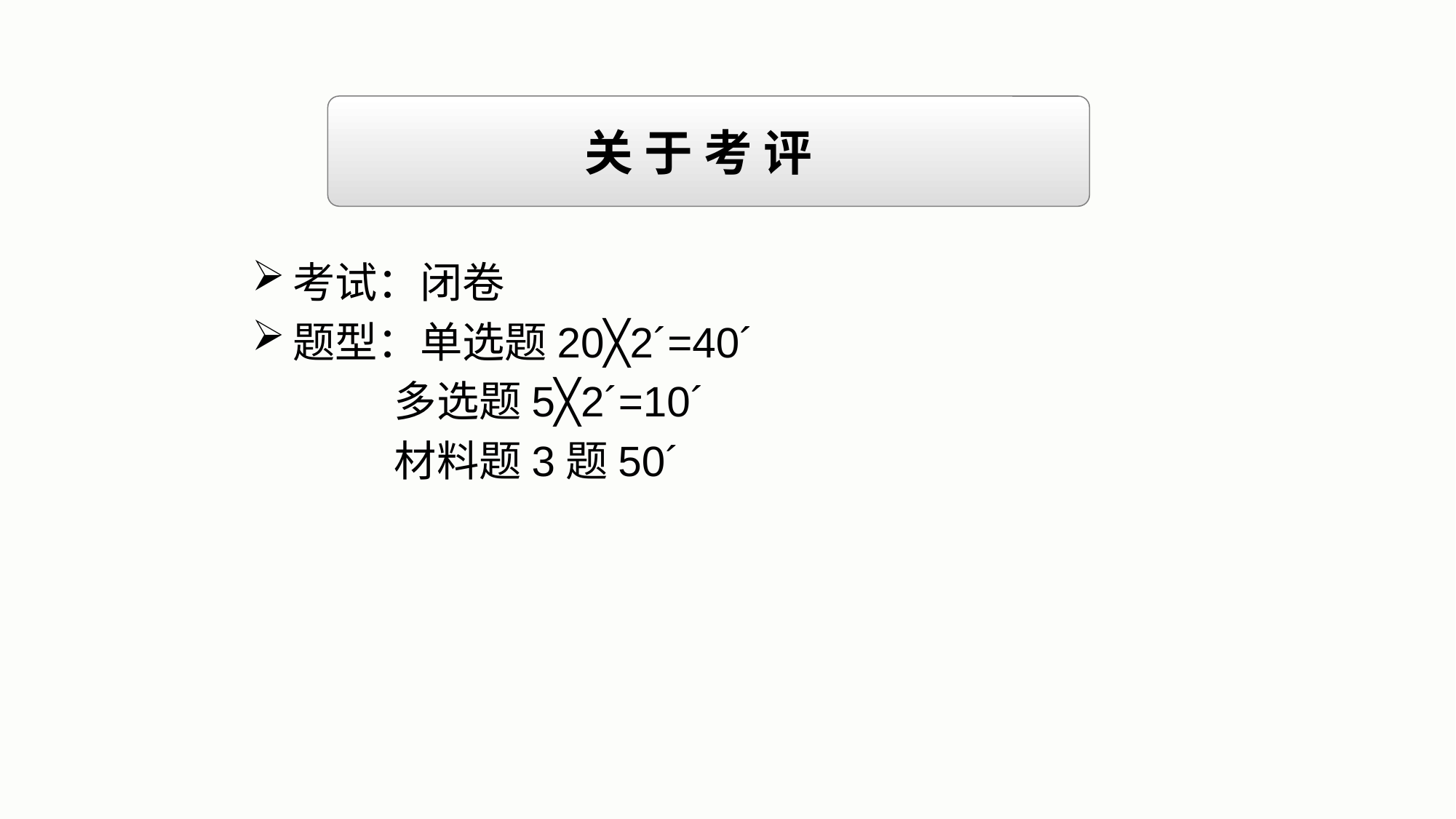

关 于 考 评
考试：闭卷
题型：单选题20╳2´=40´
              多选题5╳2´=10´
              材料题3题50´